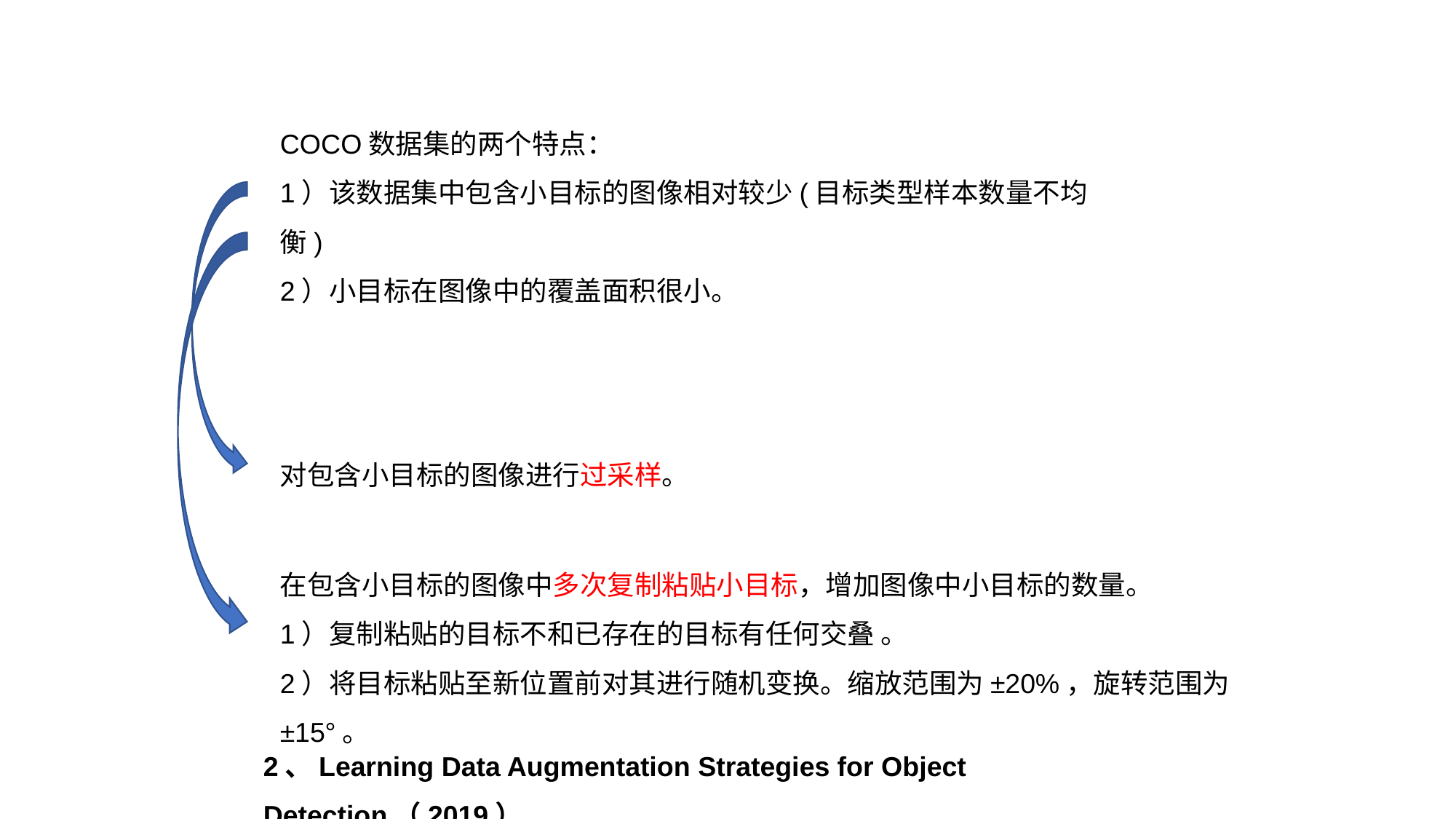

COCO数据集的两个特点：
1）该数据集中包含小目标的图像相对较少(目标类型样本数量不均衡)
2）小目标在图像中的覆盖面积很小。

对包含小目标的图像进行过采样。
在包含小目标的图像中多次复制粘贴小目标，增加图像中小目标的数量。
1）复制粘贴的目标不和已存在的目标有任何交叠 。
2）将目标粘贴至新位置前对其进行随机变换。缩放范围为±20%，旋转范围为±15°。
2、Learning Data Augmentation Strategies for Object Detection（2019）